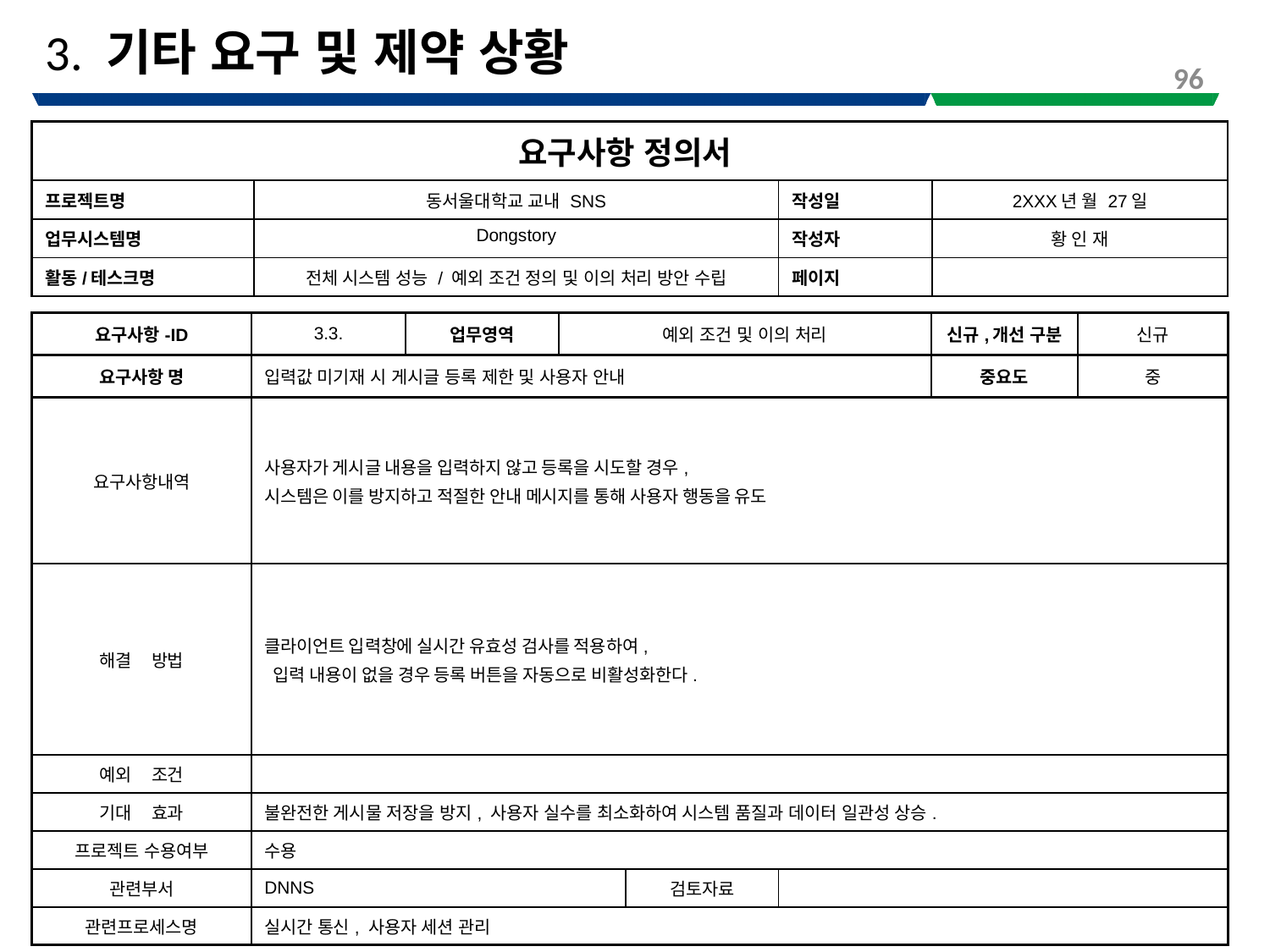

# 3. 기타 요구 및 제약 상황
96
| 요구사항 정의서 |  |  |  |
| --- | --- | --- | --- |
| 프로젝트명 | 동서울대학교 교내 SNS | 작성일 | 2XXX년 월 27일 |
| 업무시스템명 | Dongstory | 작성자 | 황 인 재 |
| 활동/테스크명 | 전체 시스템 성능 / 예외 조건 정의 및 이의 처리 방안 수립 | 페이지 |  |
| 요구사항-ID | 3.3. | 업무영역 | 예외 조건 및 이의 처리 |  |  | 신규,개선 구분 | 신규 |
| --- | --- | --- | --- | --- | --- | --- | --- |
| 요구사항 명 | 입력값 미기재 시 게시글 등록 제한 및 사용자 안내 |  |  |  |  | 중요도 | 중 |
| 요구사항내역 | 사용자가 게시글 내용을 입력하지 않고 등록을 시도할 경우, 시스템은 이를 방지하고 적절한 안내 메시지를 통해 사용자 행동을 유도 |  |  |  |  |  |  |
| 해결 방법 | 클라이언트 입력창에 실시간 유효성 검사를 적용하여, 입력 내용이 없을 경우 등록 버튼을 자동으로 비활성화한다. |  |  |  |  |  |  |
| 예외 조건 |  |  |  |  |  |  |  |
| 기대 효과 | 불완전한 게시물 저장을 방지, 사용자 실수를 최소화하여 시스템 품질과 데이터 일관성 상승. |  |  |  |  |  |  |
| 프로젝트 수용여부 | 수용 |  |  |  |  |  |  |
| 관련부서 | DNNS |  |  | 검토자료 |  |  |  |
| 관련프로세스명 | 실시간 통신, 사용자 세션 관리 |  |  |  |  |  |  |